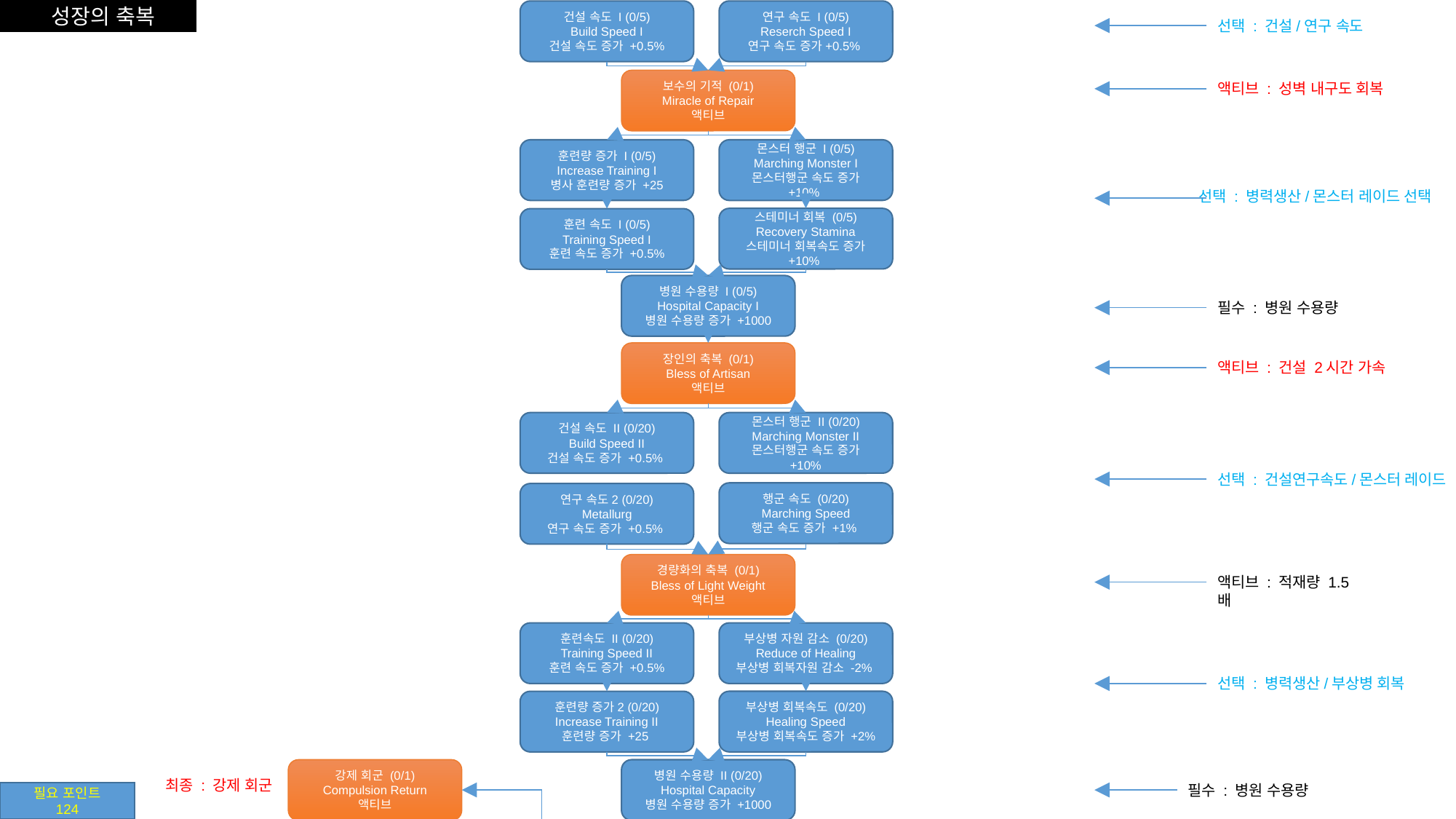

성장의 축복
건설 속도 I (0/5)
Build Speed I
건설 속도 증가 +0.5%
연구 속도 I (0/5)
Reserch Speed I
연구 속도 증가+0.5%
선택 : 건설/연구 속도
보수의 기적 (0/1)
Miracle of Repair
액티브
액티브 : 성벽 내구도 회복
훈련량 증가 I (0/5)
Increase Training I
병사 훈련량 증가 +25
몬스터 행군 I (0/5)
Marching Monster I
몬스터행군 속도 증가 +10%
선택 : 병력생산/몬스터 레이드 선택
스테미너 회복 (0/5)
Recovery Stamina
스테미너 회복속도 증가 +10%
훈련 속도 I (0/5)
Training Speed I
훈련 속도 증가 +0.5%
병원 수용량 I (0/5)
Hospital Capacity I
병원 수용량 증가 +1000
필수 : 병원 수용량
장인의 축복 (0/1)
Bless of Artisan
액티브
액티브 : 건설 2시간 가속
건설 속도 II (0/20)
Build Speed II
건설 속도 증가 +0.5%
몬스터 행군 II (0/20)
Marching Monster II
몬스터행군 속도 증가 +10%
선택 : 건설연구속도/몬스터 레이드
행군 속도 (0/20)
Marching Speed
행군 속도 증가 +1%
연구 속도2 (0/20)
Metallurg
연구 속도 증가 +0.5%
경량화의 축복 (0/1)
Bless of Light Weight
액티브
액티브 : 적재량 1.5배
부상병 자원 감소 (0/20)
Reduce of Healing
부상병 회복자원 감소 -2%
훈련속도 II (0/20)
Training Speed II
훈련 속도 증가 +0.5%
선택 : 병력생산/부상병 회복
부상병 회복속도 (0/20)
Healing Speed
부상병 회복속도 증가 +2%
훈련량 증가2 (0/20)
Increase Training II
훈련량 증가 +25
병원 수용량 II (0/20)
Hospital Capacity
병원 수용량 증가 +1000
강제 회군 (0/1)
Compulsion Return
액티브
최종 : 강제 회군
필수 : 병원 수용량
필요 포인트
124